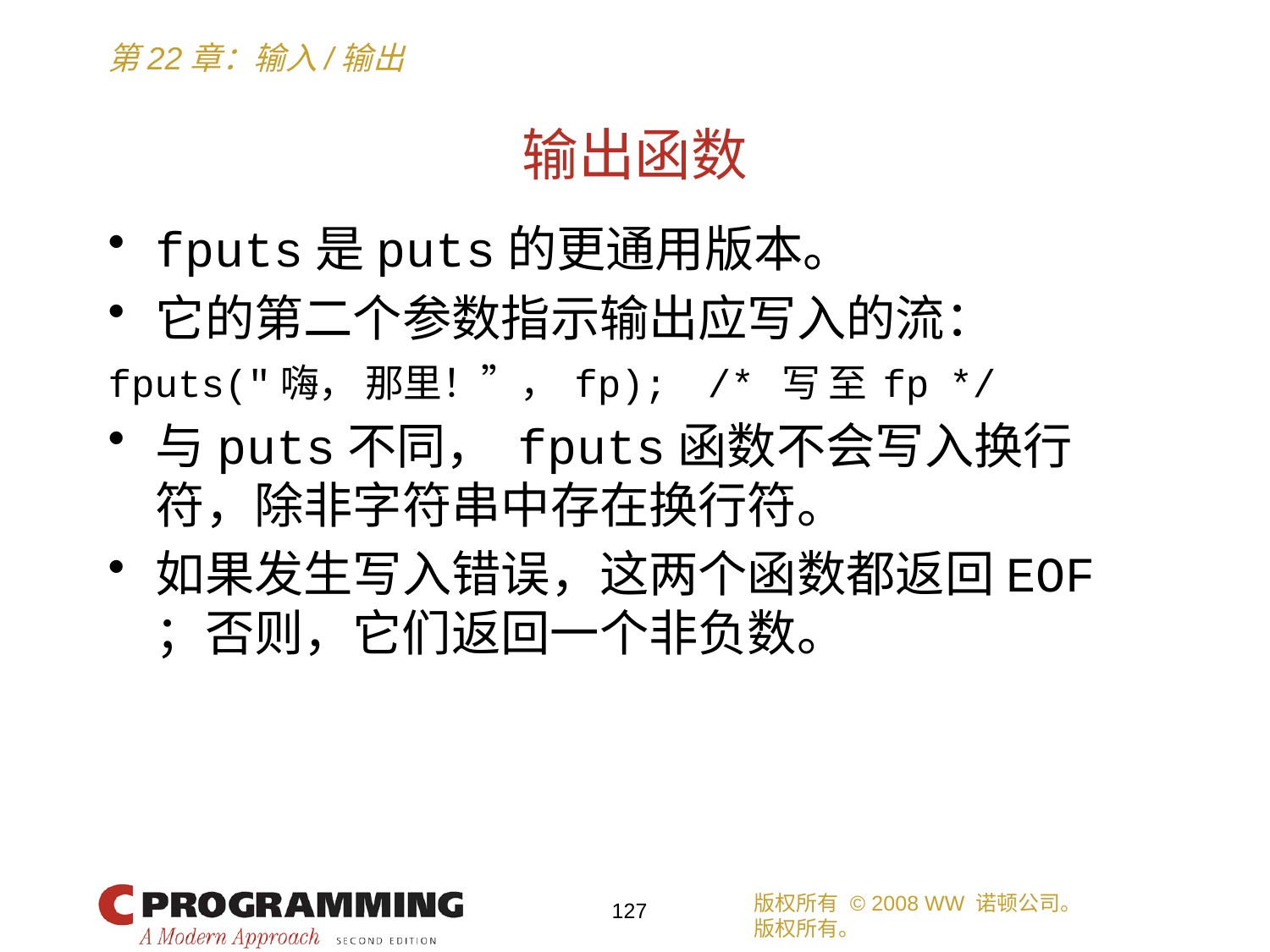

# 输出函数
fputs是puts的更通用版本。
它的第二个参数指示输出应写入的流：
fputs("嗨， 那里！”， fp);  /* 写 至 fp */
与puts不同， fputs函数不会写入换行符，除非字符串中存在换行符。
如果发生写入错误，这两个函数都返回EOF ；否则，它们返回一个非负数。
版权所有 © 2008 WW 诺顿公司。
版权所有。
127